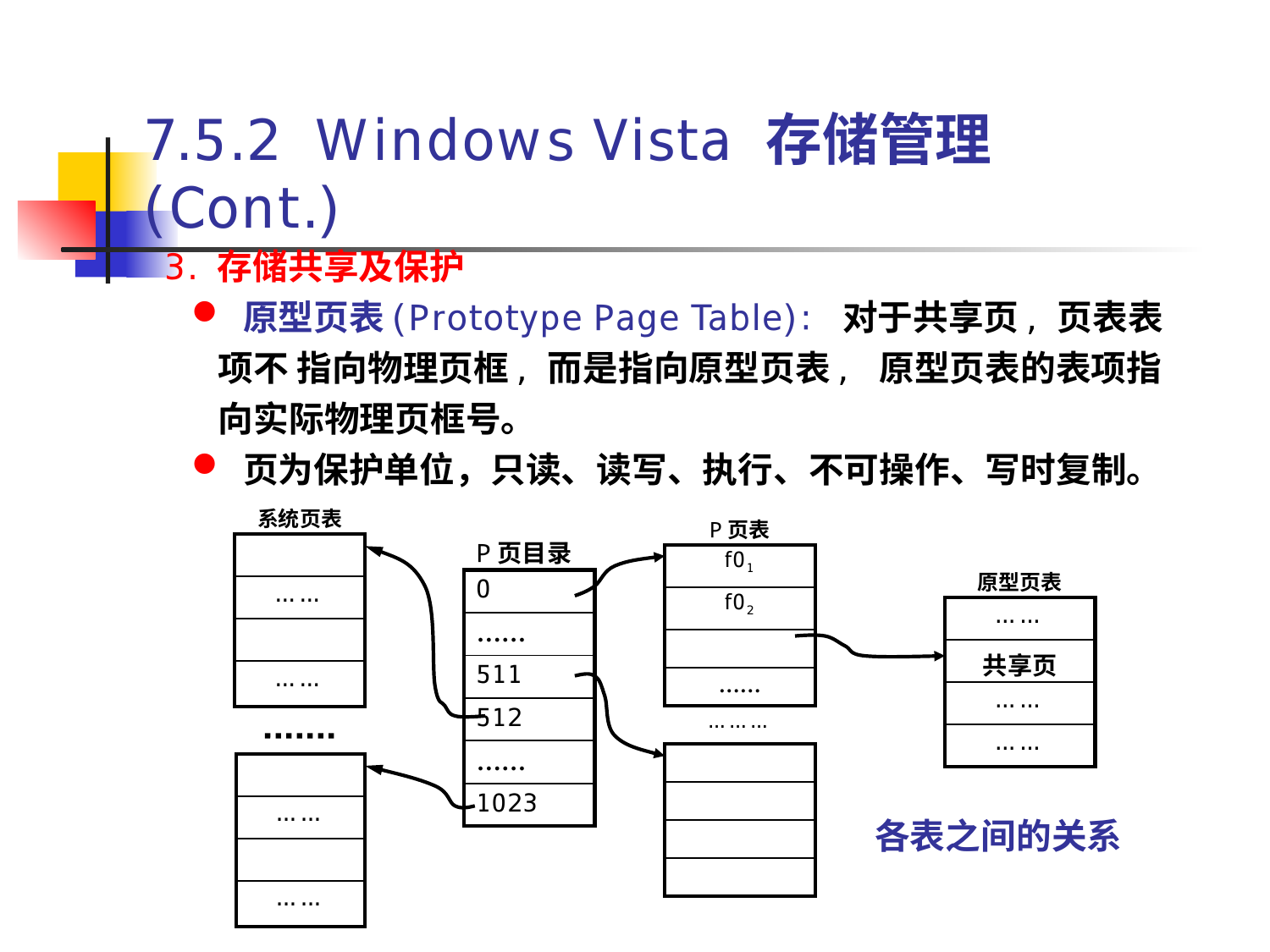

7.5.2  Windows Vista 存储管理(Cont.)
 3. 存储共享及保护
 原型页表(Prototype Page Table):  对于共享页, 页表表项不 指向物理页框, 而是指向原型页表,  原型页表的表项指向实际物理页框号。
 页为保护单位，只读、读写、执行、不可操作、写时复制。
| 系统页表 |
| --- |
|  |
| …… |
|  |
| …… |
| P页表 |
| --- |
| f01 |
| f02 |
|  |
| …… |
| ……… |
|  |
|  |
|  |
|  |
| P页目录 |
| --- |
| 0 |
| …… |
| 511 |
| 512 |
| …… |
| 1023 |

| 原型页表 |
| --- |
| …… |
| 共享页 |
| …… |
| …… |

|  |
| --- |
| …… |
|  |
| …… |

各表之间的关系